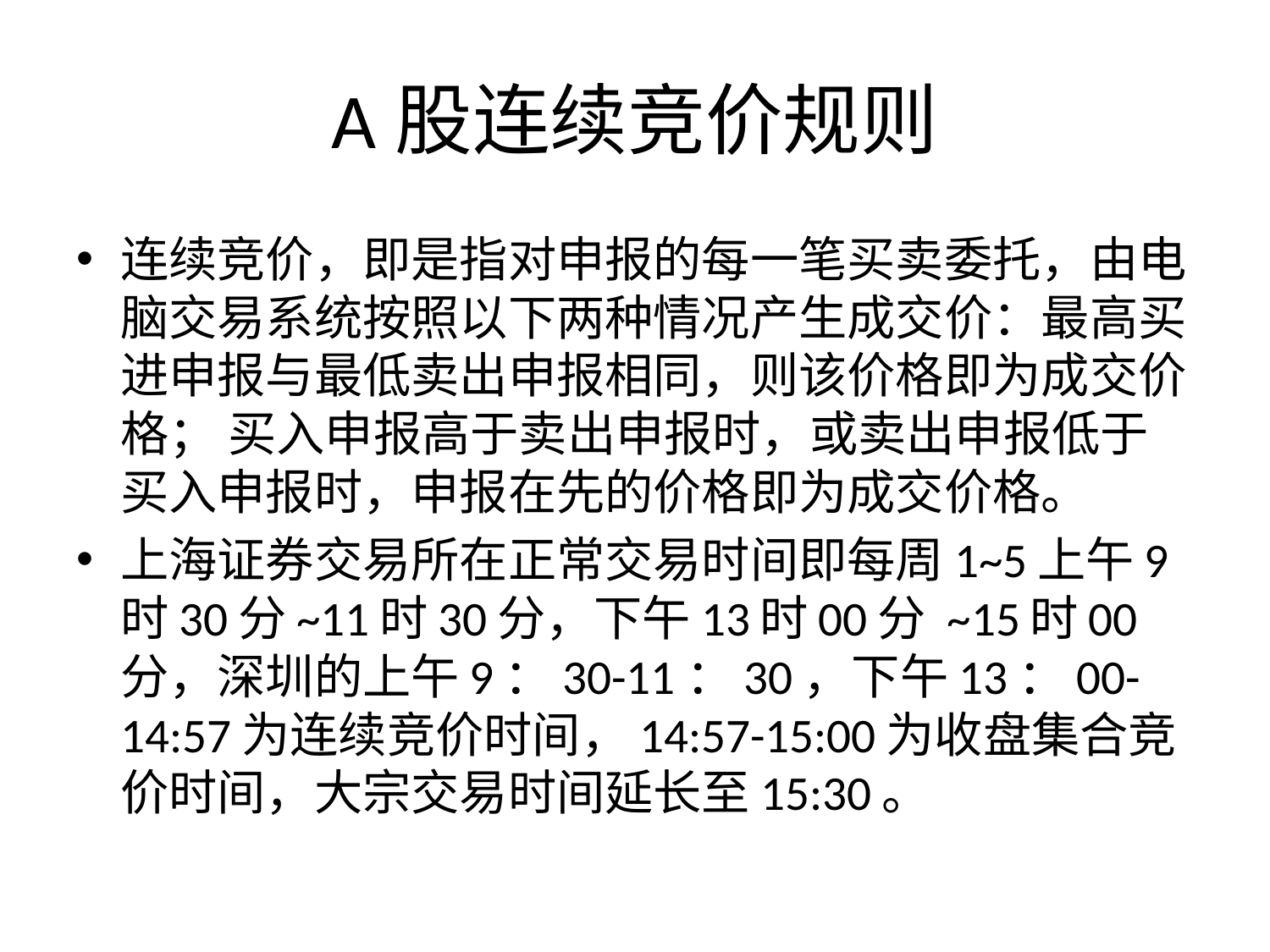

# A股连续竞价规则
连续竞价，即是指对申报的每一笔买卖委托，由电脑交易系统按照以下两种情况产生成交价：最高买进申报与最低卖出申报相同，则该价格即为成交价格； 买入申报高于卖出申报时，或卖出申报低于买入申报时，申报在先的价格即为成交价格。
上海证券交易所在正常交易时间即每周1~5上午9时30分~11时30分，下午13时00分 ~15时00分，深圳的上午9：30-11：30，下午13：00-14:57为连续竞价时间，14:57-15:00为收盘集合竞价时间，大宗交易时间延长至15:30。